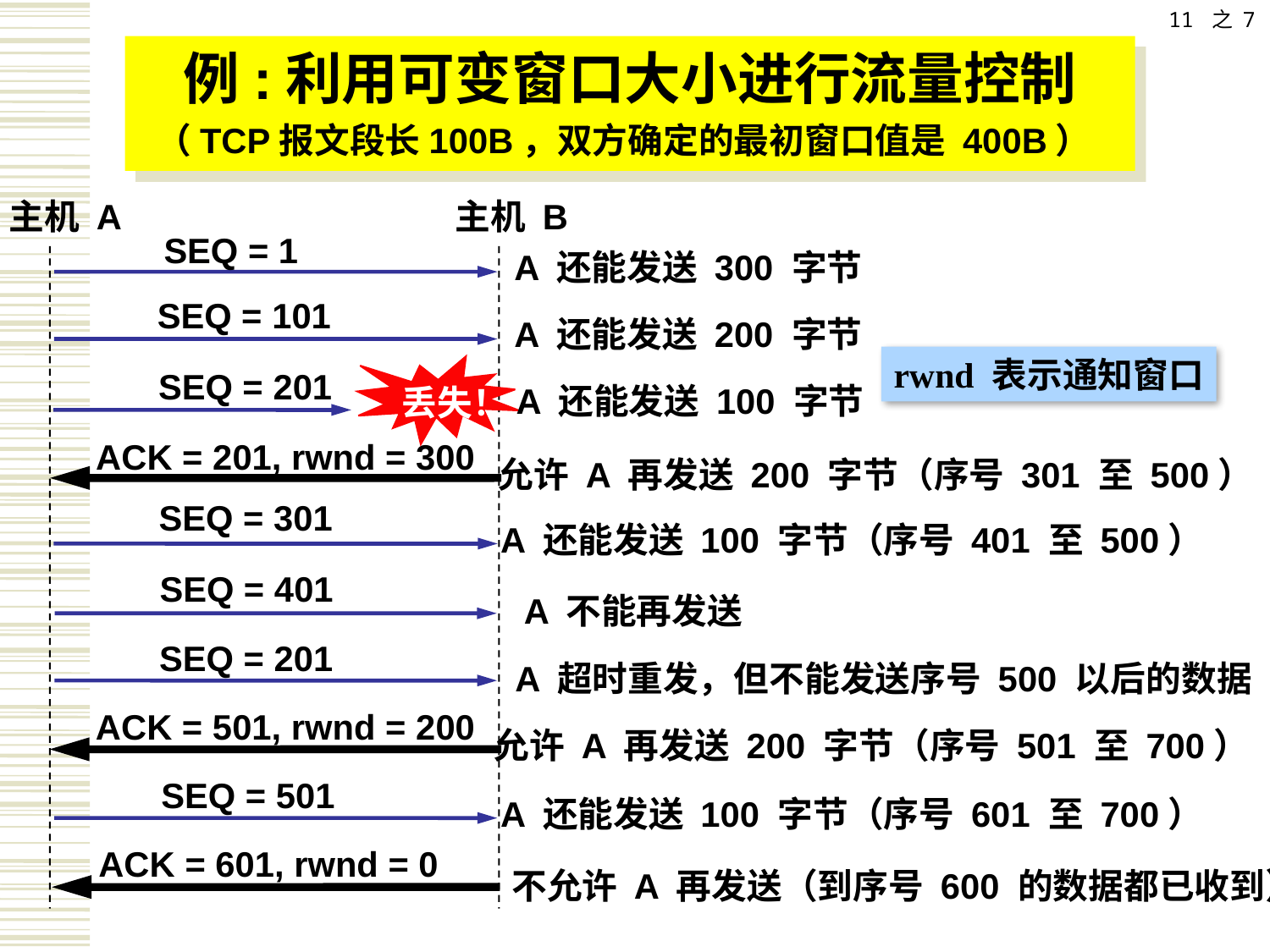

11 之 7
例:利用可变窗口大小进行流量控制
（TCP报文段长100B，双方确定的最初窗口值是 400B）
主机 A
主机 B
SEQ = 1

A 还能发送 300 字节

SEQ = 101

A 还能发送 200 字节
rwnd 表示通知窗口

SEQ = 201
丢失！

A 还能发送 100 字节
ACK = 201, rwnd = 300

允许 A 再发送 200 字节（序号 301 至 500）
SEQ = 301

A 还能发送 100 字节（序号 401 至 500）
SEQ = 401

A 不能再发送
SEQ = 201

A 超时重发，但不能发送序号 500 以后的数据
ACK = 501, rwnd = 200

允许 A 再发送 200 字节（序号 501 至 700）
SEQ = 501

A 还能发送 100 字节（序号 601 至 700）
ACK = 601, rwnd = 0

不允许 A 再发送（到序号 600 的数据都已收到）